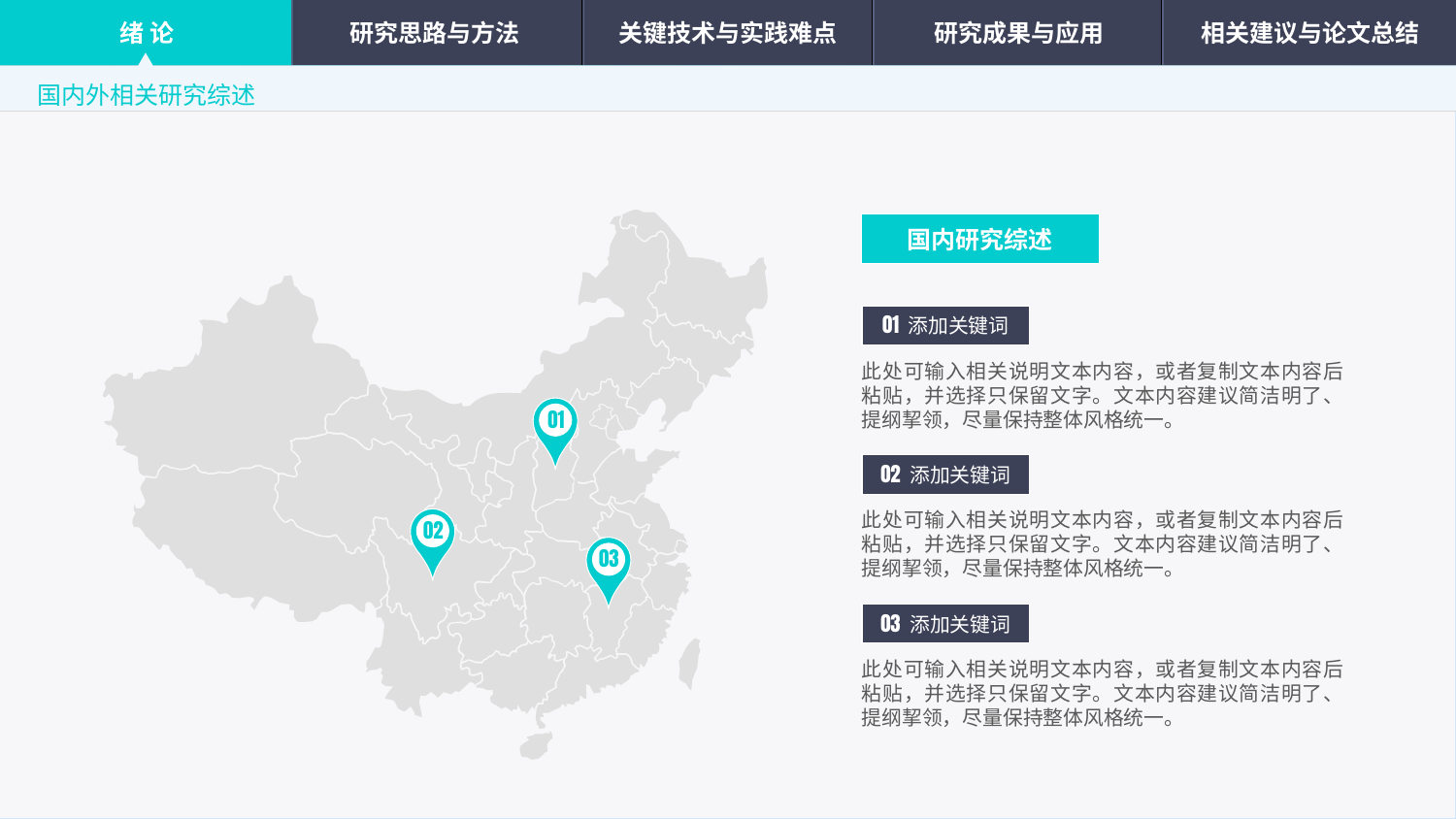

绪 论
研究思路与方法
关键技术与实践难点
研究成果与应用
相关建议与论文总结
国内外相关研究综述

国内研究综述
01 添加关键词
此处可输入相关说明文本内容，或者复制文本内容后粘贴，并选择只保留文字。文本内容建议简洁明了、提纲挈领，尽量保持整体风格统一。

01
02 添加关键词
此处可输入相关说明文本内容，或者复制文本内容后粘贴，并选择只保留文字。文本内容建议简洁明了、提纲挈领，尽量保持整体风格统一。

02

03
03 添加关键词
此处可输入相关说明文本内容，或者复制文本内容后粘贴，并选择只保留文字。文本内容建议简洁明了、提纲挈领，尽量保持整体风格统一。